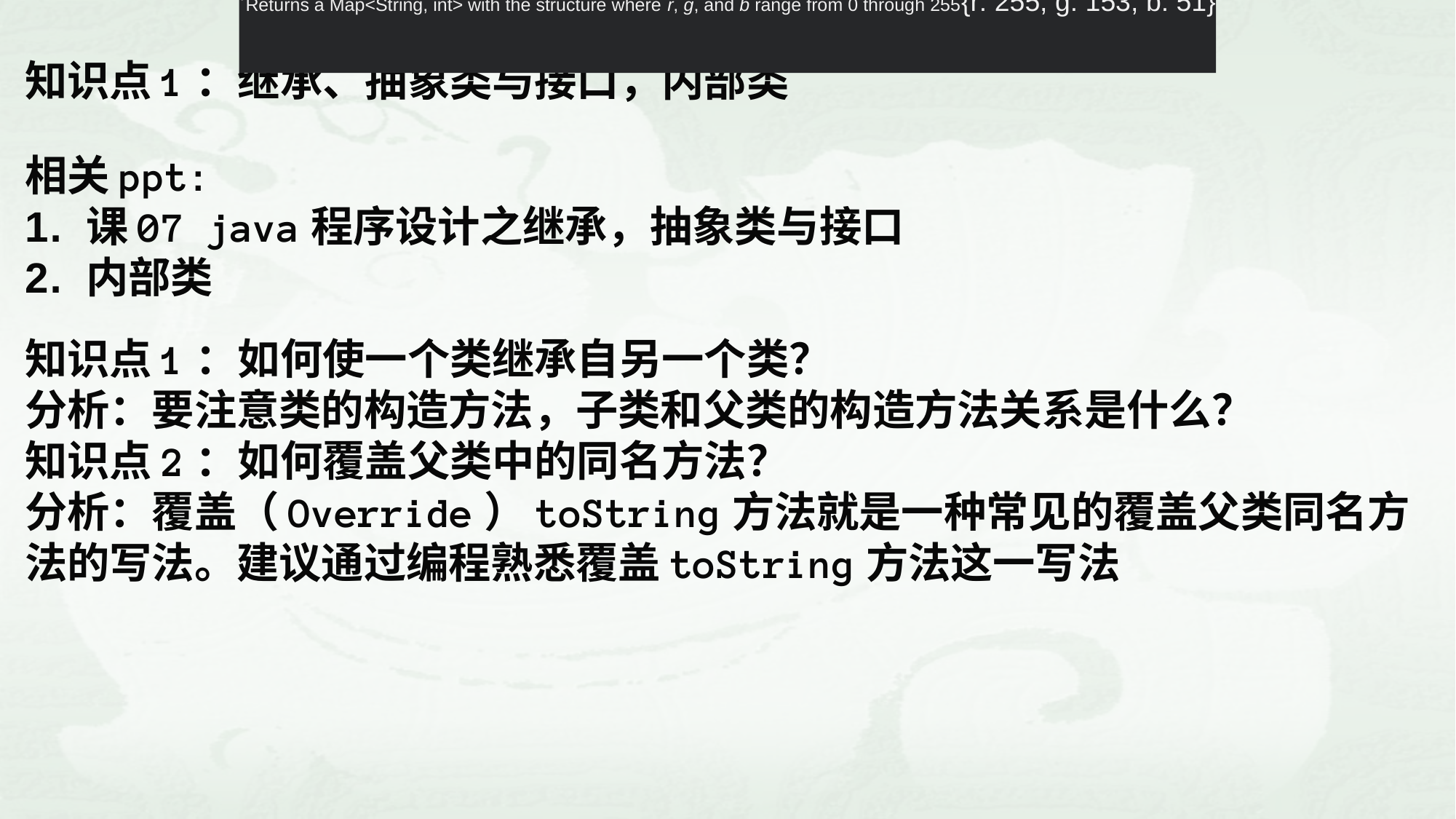

Returns a Map<String, int> with the structure where r, g, and b range from 0 through 255{r: 255, g: 153, b: 51}

知识点1：继承、抽象类与接口，内部类
相关ppt:
课07 java程序设计之继承，抽象类与接口
内部类
知识点1：如何使一个类继承自另一个类？
分析：要注意类的构造方法，子类和父类的构造方法关系是什么？
知识点2：如何覆盖父类中的同名方法？
分析：覆盖（Override）toString方法就是一种常见的覆盖父类同名方法的写法。建议通过编程熟悉覆盖toString方法这一写法